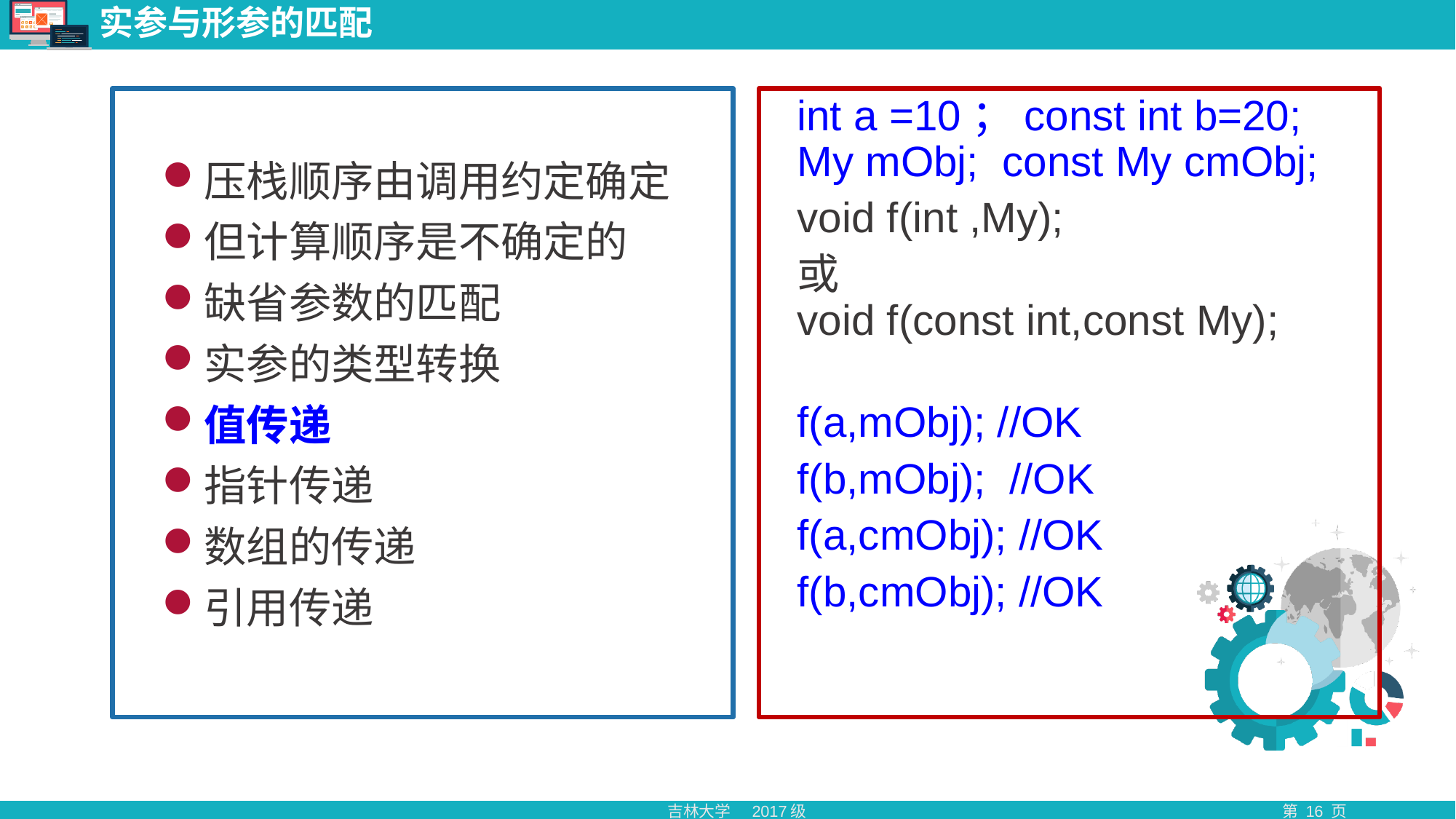

# 实参与形参的匹配

压栈顺序由调用约定确定
但计算顺序是不确定的
缺省参数的匹配
实参的类型转换
值传递
指针传递
数组的传递
引用传递

int a =10；const int b=20;
My mObj;  const My cmObj;
void f(int ,My);
或
void f(const int,const My);
f(a,mObj); //OK
f(b,mObj);  //OK
f(a,cmObj); //OK
f(b,cmObj); //OK